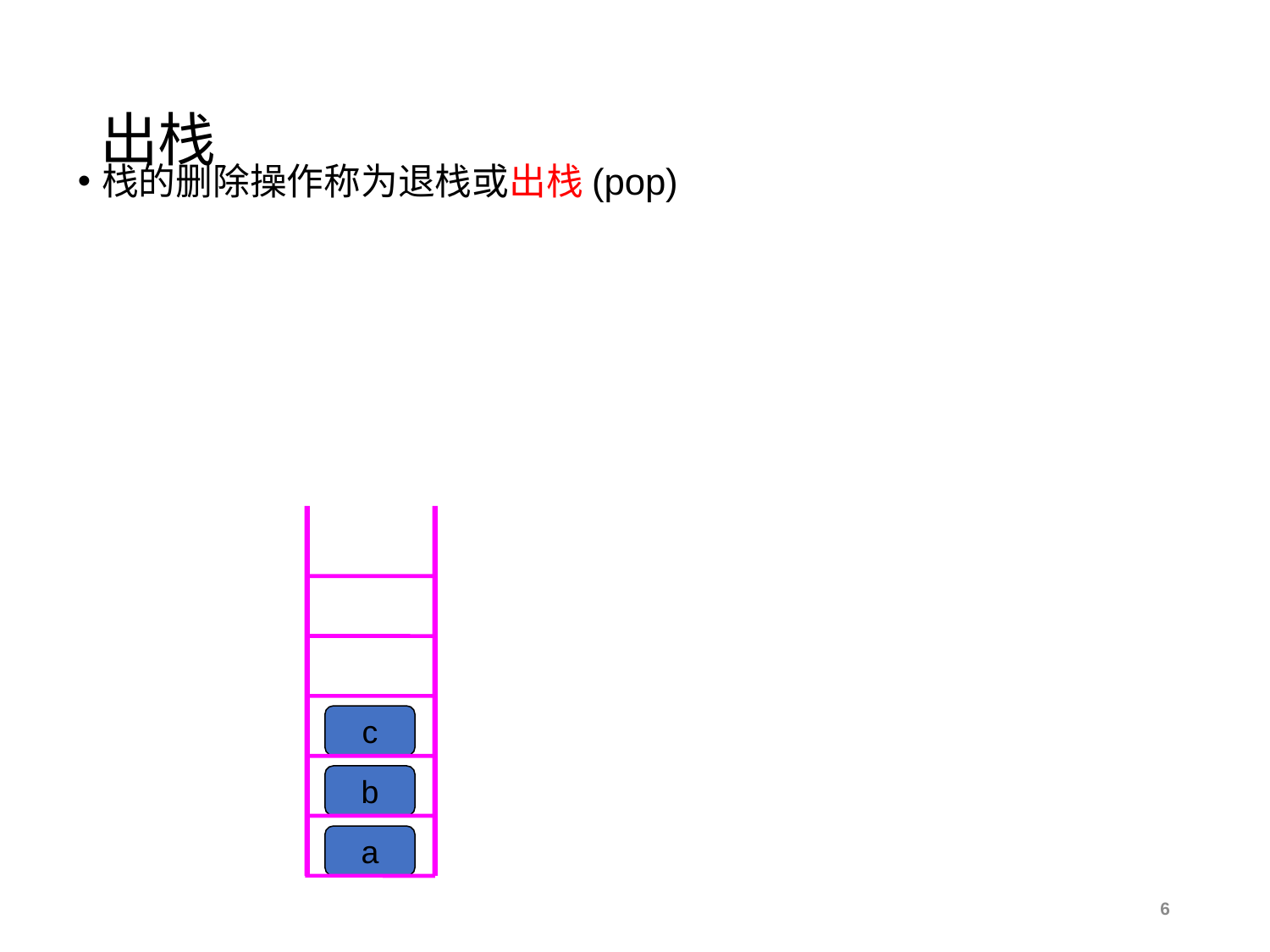

# 出栈
栈的删除操作称为退栈或出栈(pop)

c

b

a
6